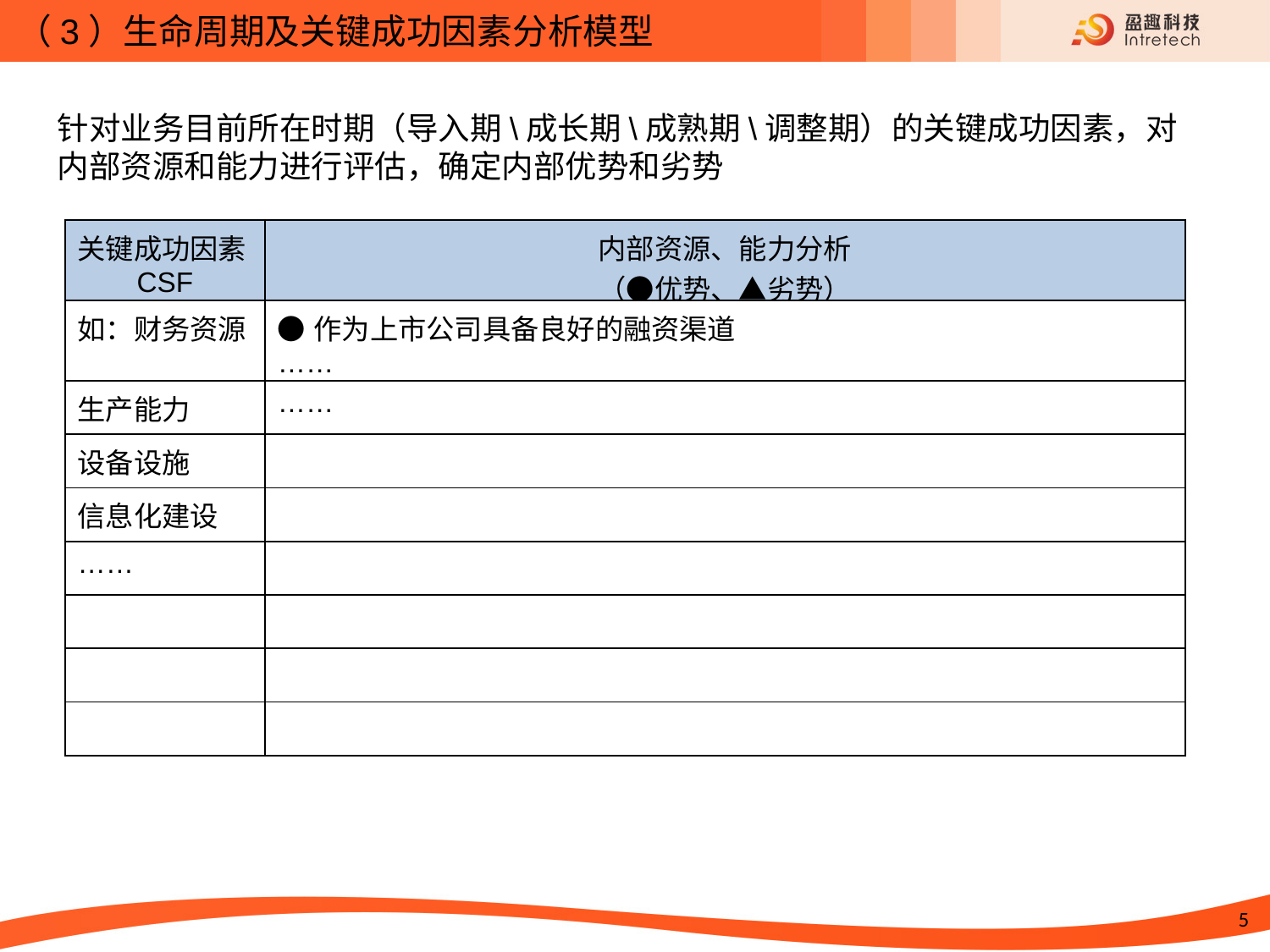

（3）生命周期及关键成功因素分析模型
针对业务目前所在时期（导入期\成长期\成熟期\调整期）的关键成功因素，对内部资源和能力进行评估，确定内部优势和劣势
| 关键成功因素CSF | 内部资源、能力分析 （●优势、▲劣势） |
| --- | --- |
| 如：财务资源 | ●作为上市公司具备良好的融资渠道 …… |
| 生产能力 | …… |
| 设备设施 |  |
| 信息化建设 |  |
| …… |  |
|  |  |
|  |  |
|  |  |